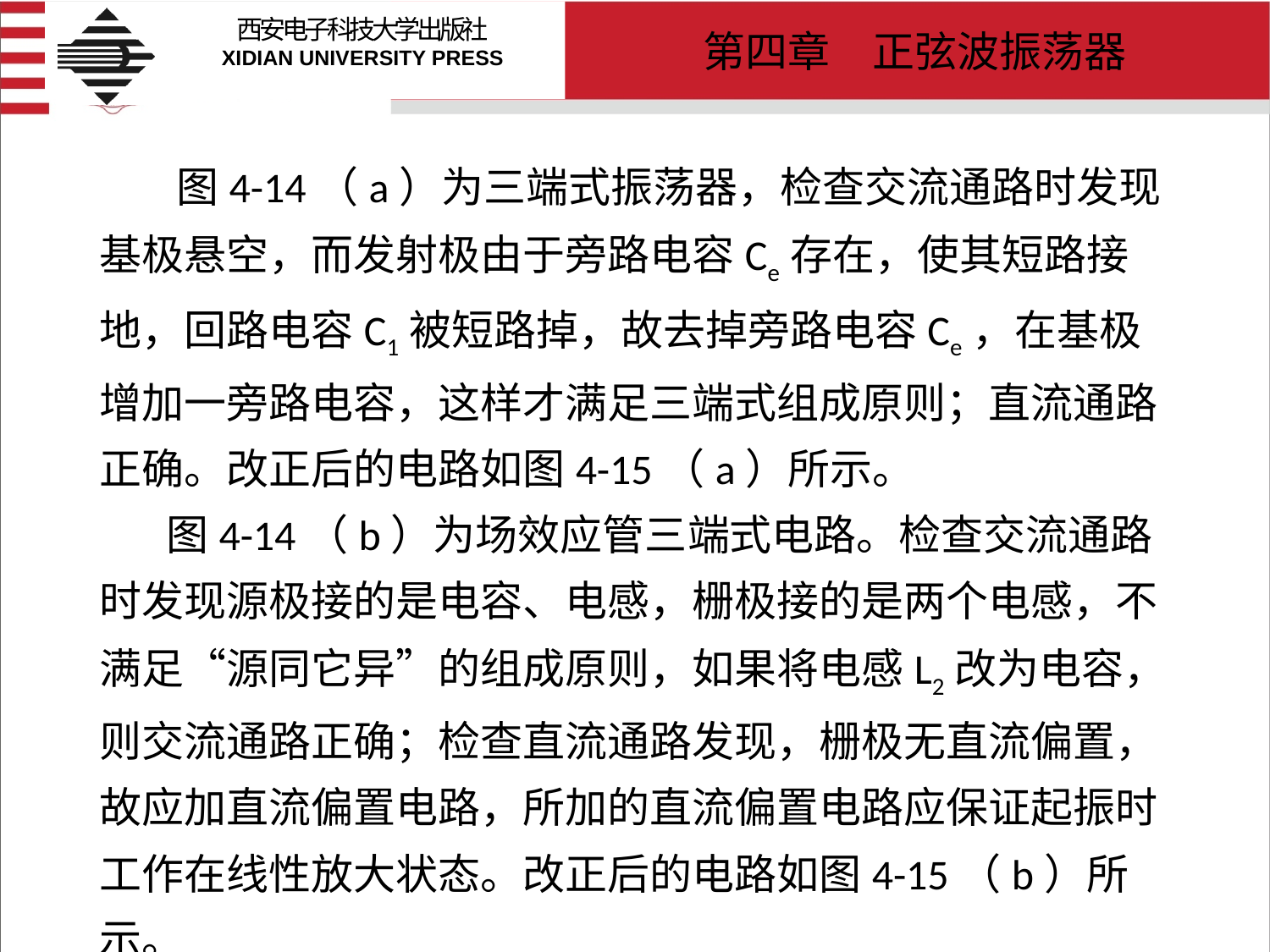

# 图4-14（a）为三端式振荡器，检查交流通路时发现基极悬空，而发射极由于旁路电容Ce存在，使其短路接地，回路电容C1被短路掉，故去掉旁路电容Ce，在基极增加一旁路电容，这样才满足三端式组成原则；直流通路正确。改正后的电路如图4-15（a）所示。 图4-14（b）为场效应管三端式电路。检查交流通路时发现源极接的是电容、电感，栅极接的是两个电感，不满足“源同它异”的组成原则，如果将电感L2改为电容，则交流通路正确；检查直流通路发现，栅极无直流偏置，故应加直流偏置电路，所加的直流偏置电路应保证起振时工作在线性放大状态。改正后的电路如图4-15（b）所示。